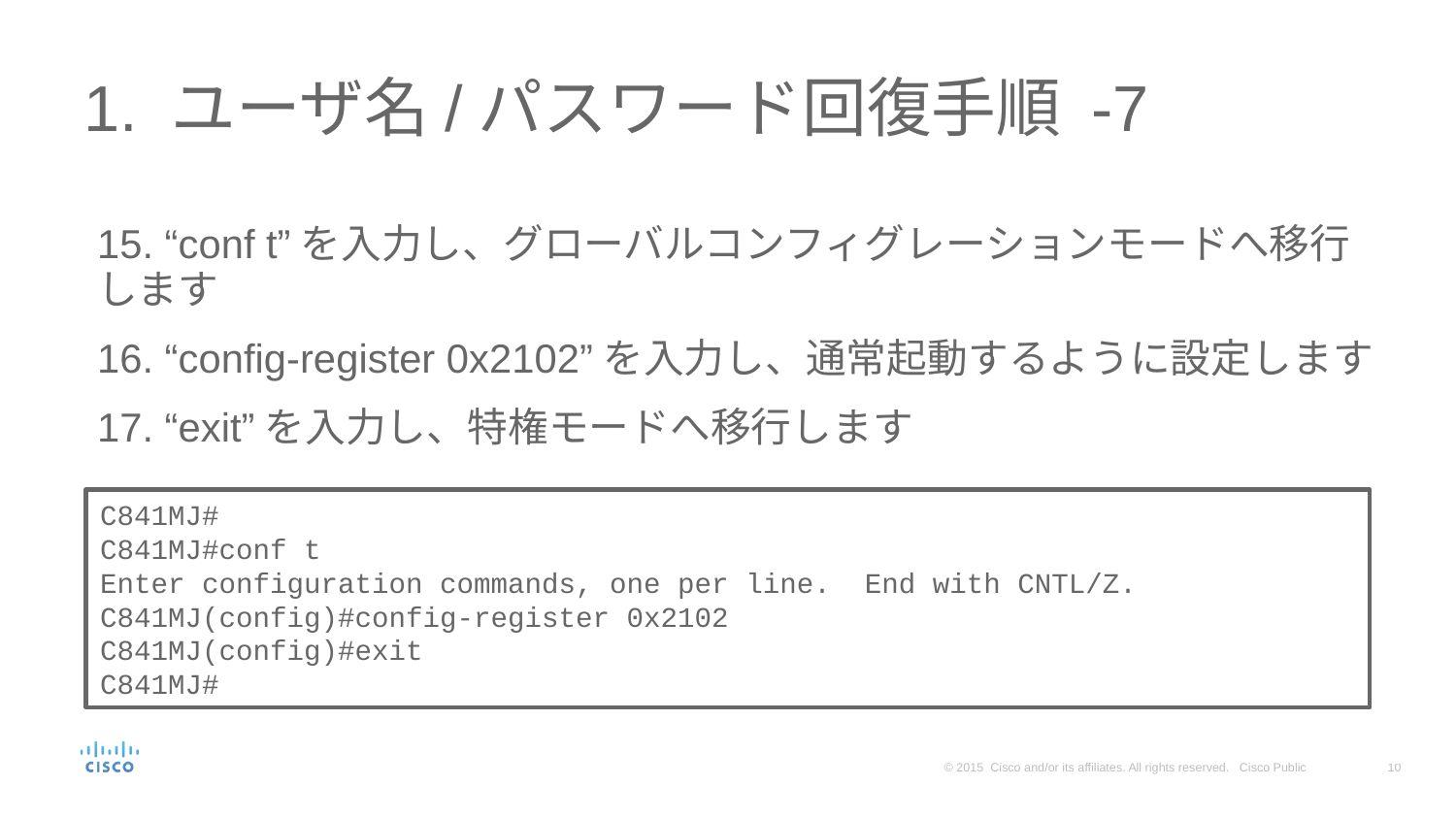

# 1. ユーザ名/パスワード回復手順 -7
15. “conf t”を入力し、グローバルコンフィグレーションモードへ移行します
16. “config-register 0x2102”を入力し、通常起動するように設定します
17. “exit”を入力し、特権モードへ移行します
C841MJ#
C841MJ#conf t
Enter configuration commands, one per line.  End with CNTL/Z.
C841MJ(config)#config-register 0x2102
C841MJ(config)#exit
C841MJ#